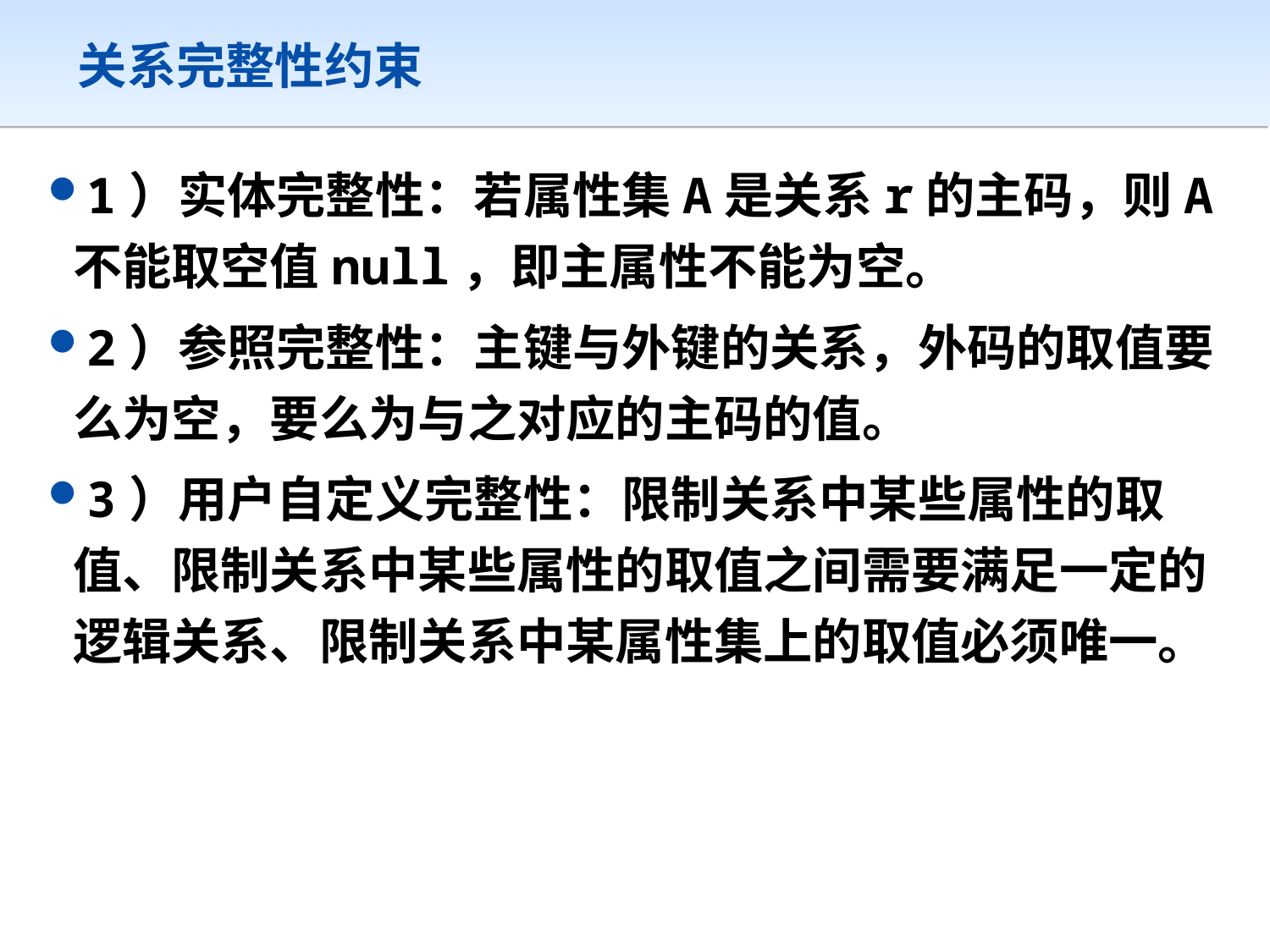

# 关系完整性约束
1）实体完整性：若属性集A是关系r的主码，则A不能取空值null，即主属性不能为空。
2）参照完整性：主键与外键的关系，外码的取值要么为空，要么为与之对应的主码的值。
3）用户自定义完整性：限制关系中某些属性的取值、限制关系中某些属性的取值之间需要满足一定的逻辑关系、限制关系中某属性集上的取值必须唯一。